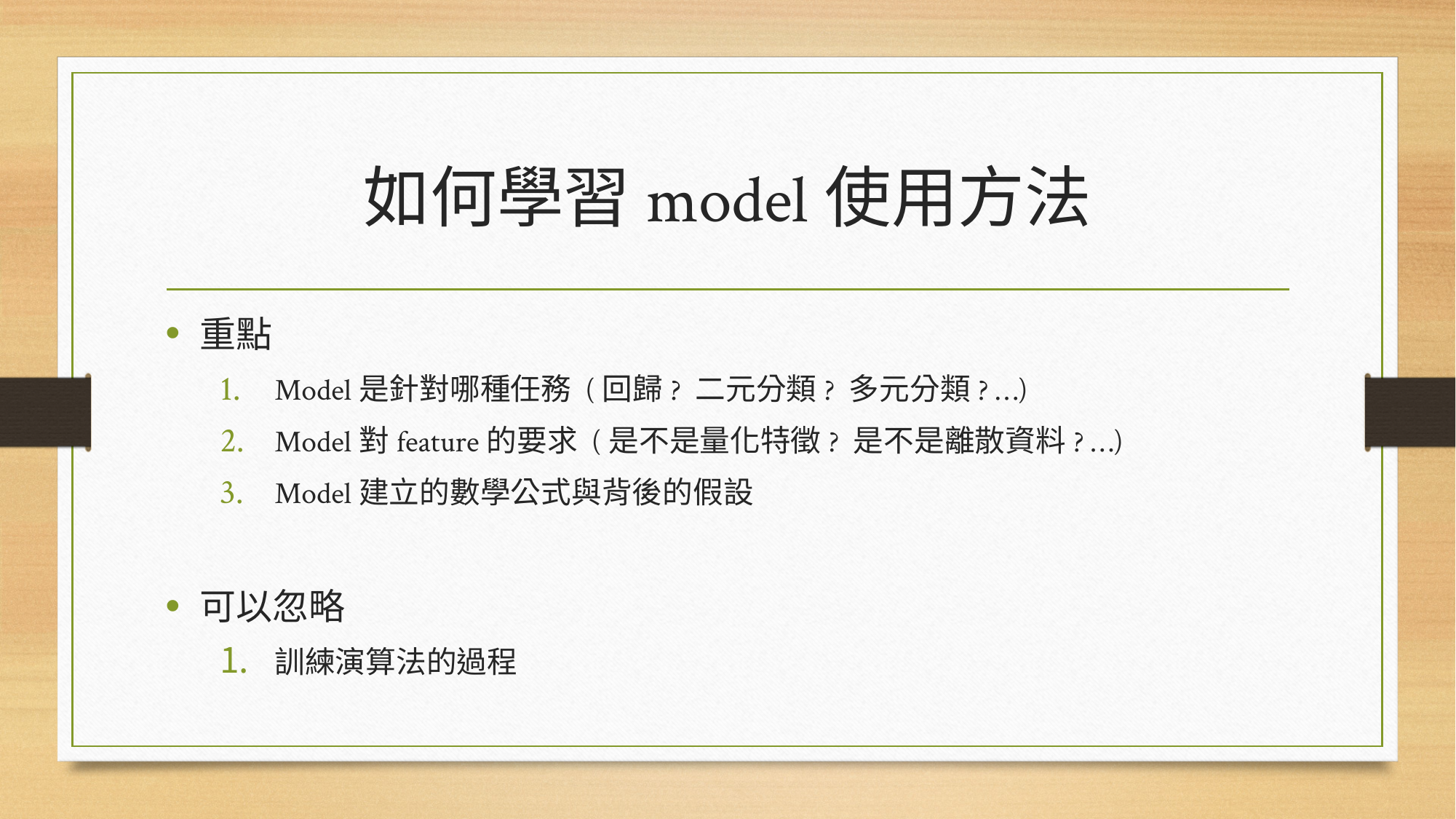

# 如何學習model使用方法
重點
Model是針對哪種任務 (回歸? 二元分類? 多元分類? …)
Model對feature的要求 (是不是量化特徵? 是不是離散資料? …)
Model建立的數學公式與背後的假設

可以忽略
訓練演算法的過程